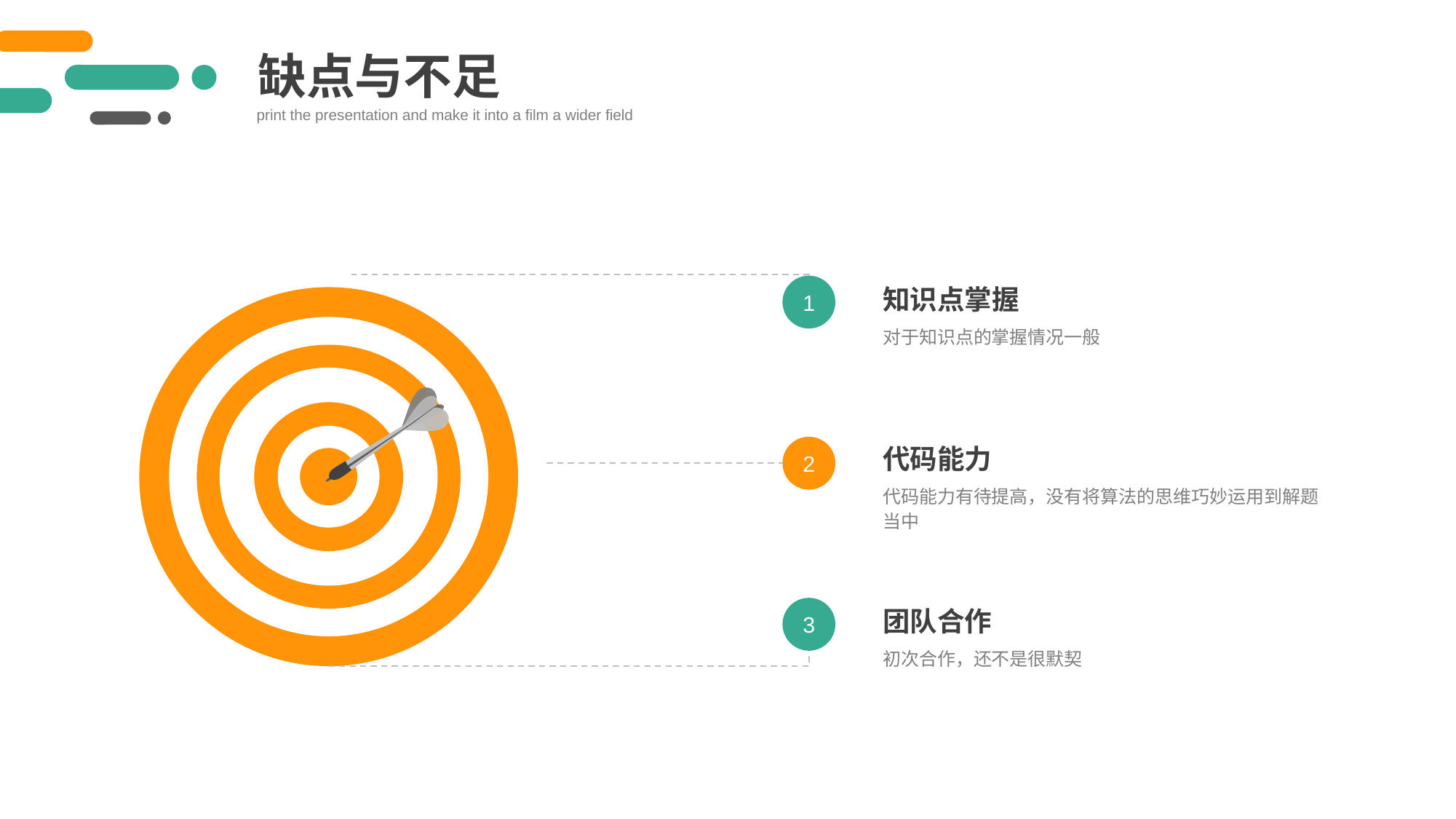

缺点与不足
print the presentation and make it into a film a wider field
1
2
3
知识点掌握
对于知识点的掌握情况一般

代码能力
代码能力有待提高，没有将算法的思维巧妙运用到解题当中
团队合作
初次合作，还不是很默契